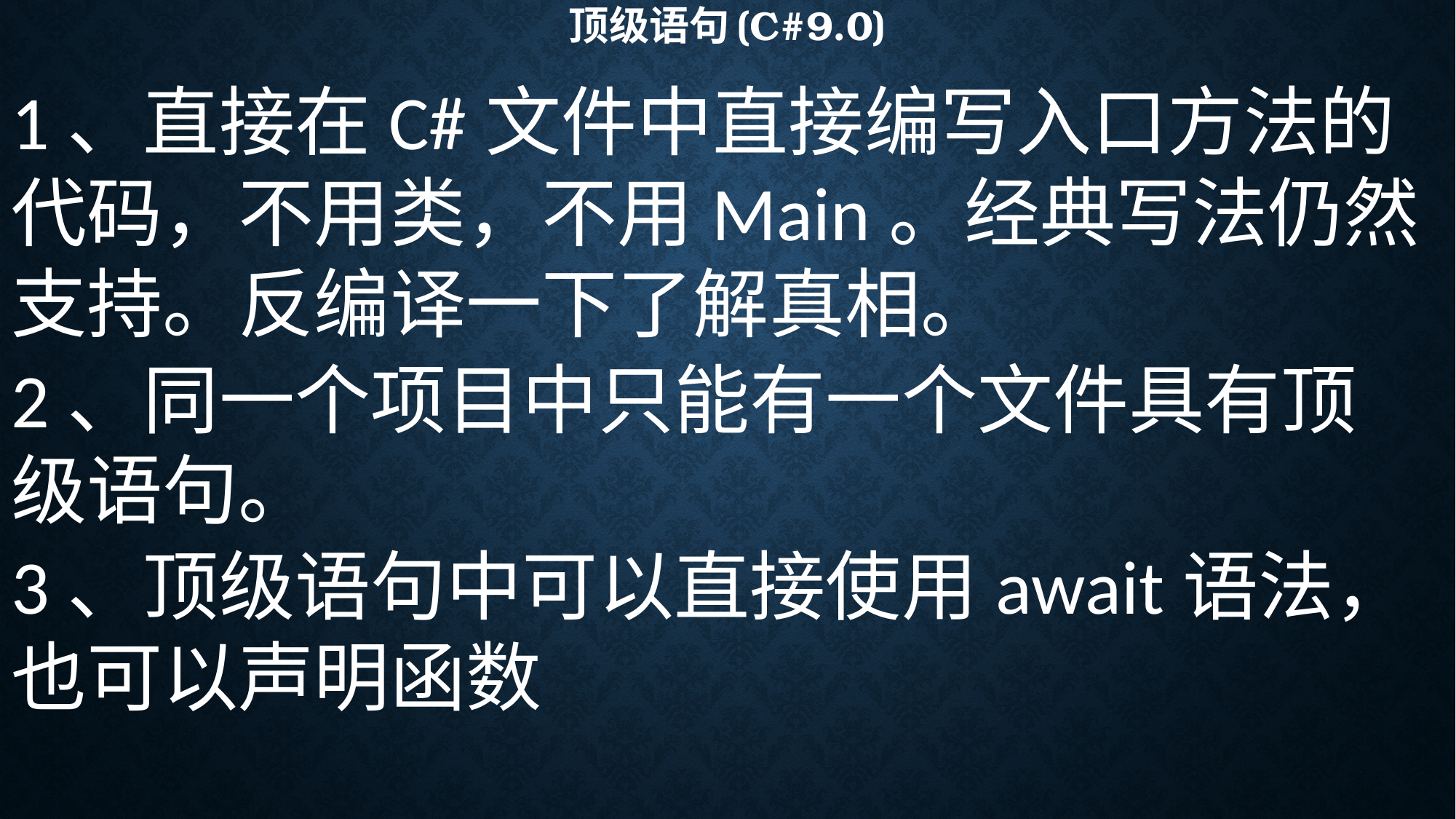

# 顶级语句(C#9.0)
1、直接在C#文件中直接编写入口方法的代码，不用类，不用Main。经典写法仍然支持。反编译一下了解真相。
2、同一个项目中只能有一个文件具有顶级语句。
3、顶级语句中可以直接使用await语法，也可以声明函数